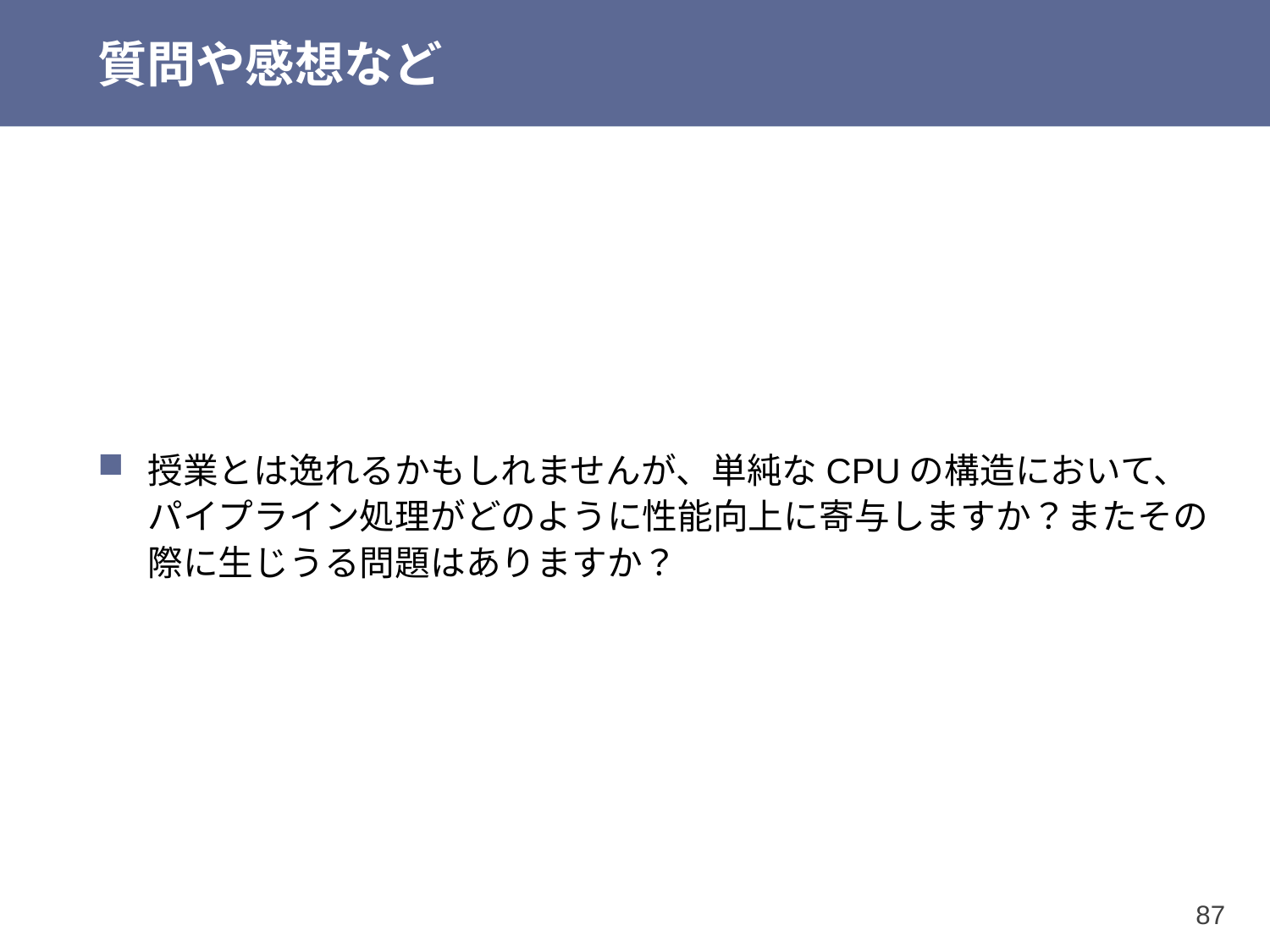

# 質問や感想など
授業とは逸れるかもしれませんが、単純なCPUの構造において、パイプライン処理がどのように性能向上に寄与しますか？またその際に生じうる問題はありますか？